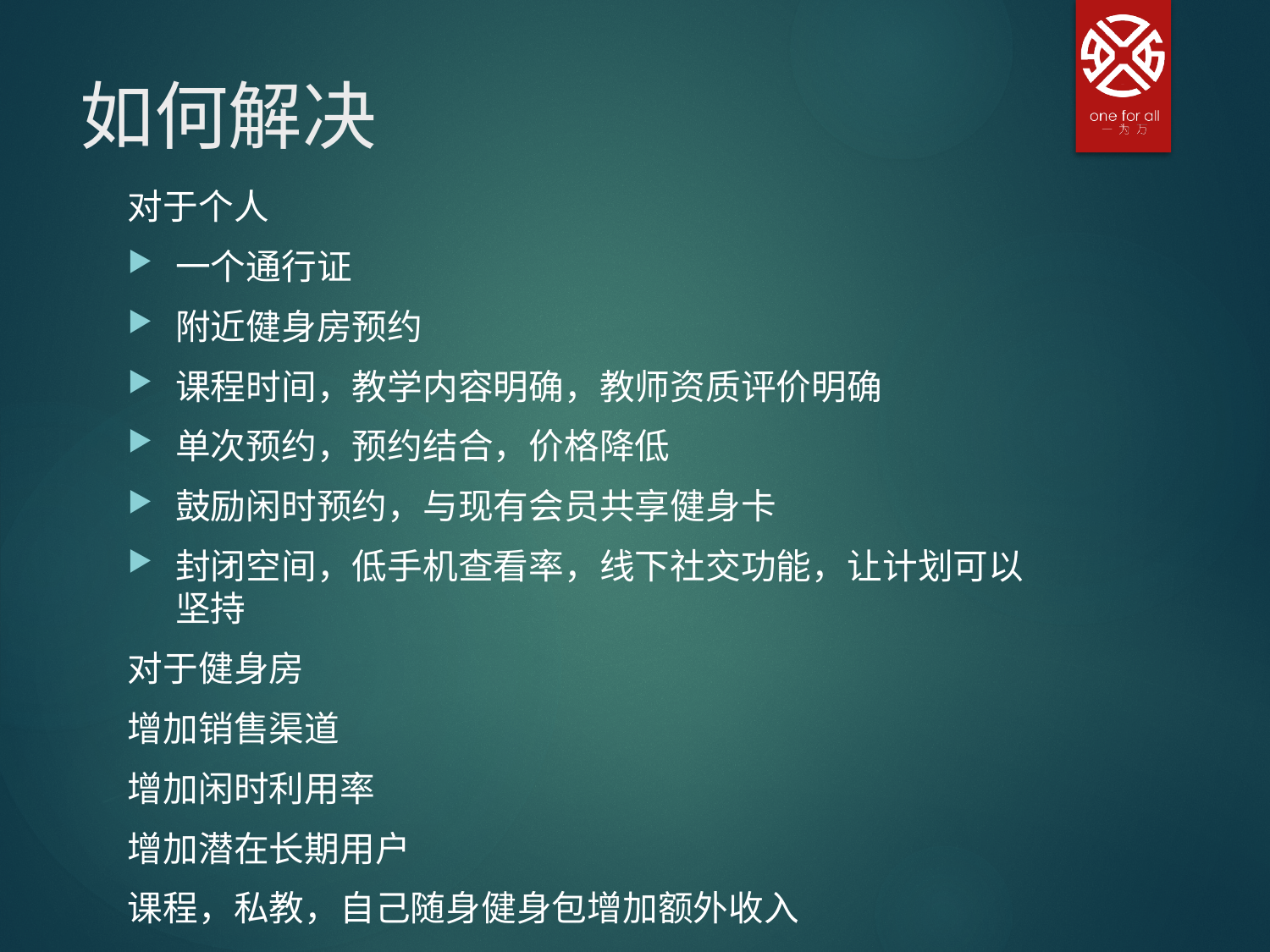

# 如何解决
对于个人
一个通行证
附近健身房预约
课程时间，教学内容明确，教师资质评价明确
单次预约，预约结合，价格降低
鼓励闲时预约，与现有会员共享健身卡
封闭空间，低手机查看率，线下社交功能，让计划可以坚持
对于健身房
增加销售渠道
增加闲时利用率
增加潜在长期用户
课程，私教，自己随身健身包增加额外收入